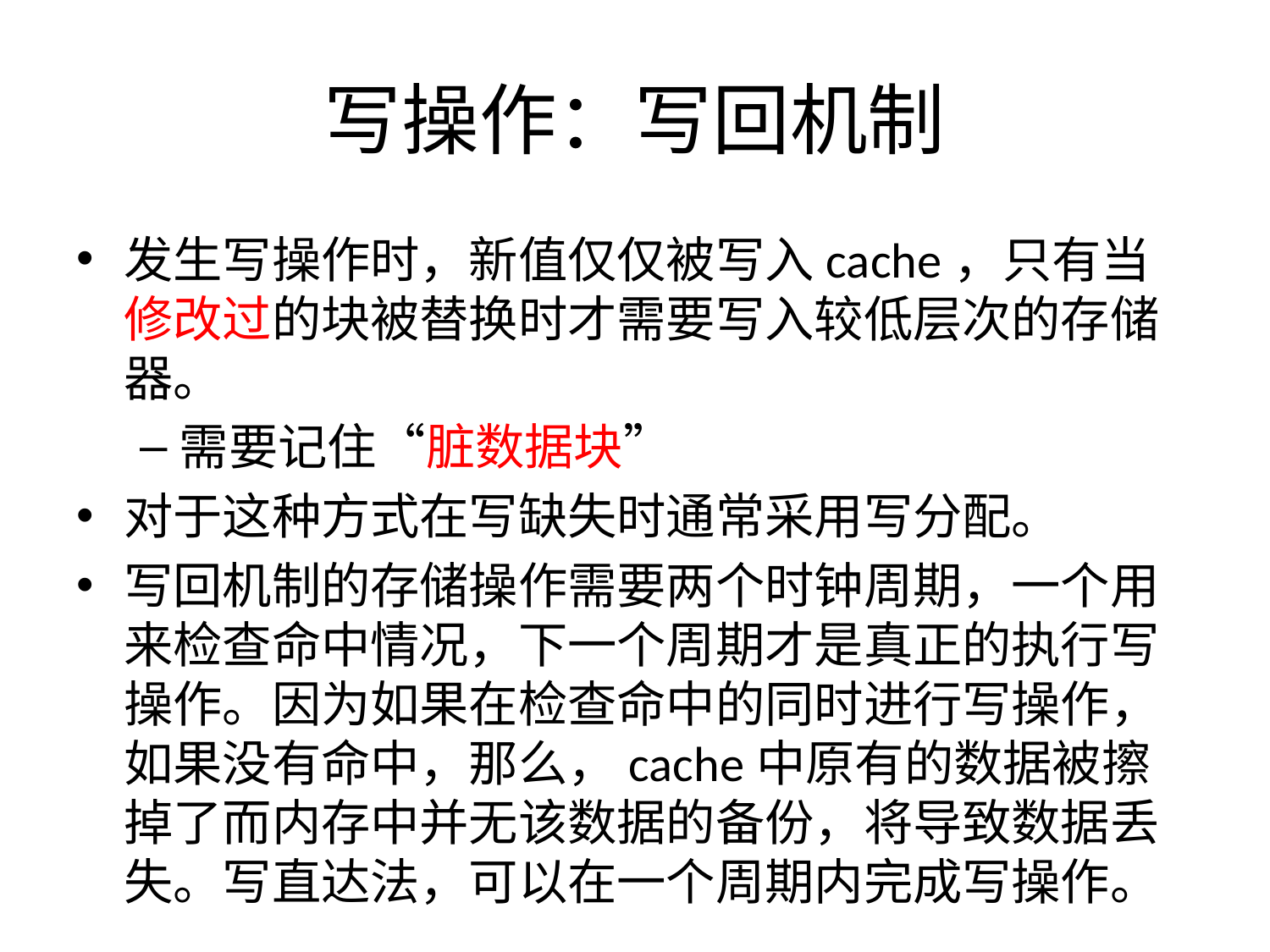

# 写操作：写回机制
发生写操作时，新值仅仅被写入cache，只有当修改过的块被替换时才需要写入较低层次的存储器。
需要记住“脏数据块”
对于这种方式在写缺失时通常采用写分配。
写回机制的存储操作需要两个时钟周期，一个用来检查命中情况，下一个周期才是真正的执行写操作。因为如果在检查命中的同时进行写操作，如果没有命中，那么，cache中原有的数据被擦掉了而内存中并无该数据的备份，将导致数据丢失。写直达法，可以在一个周期内完成写操作。